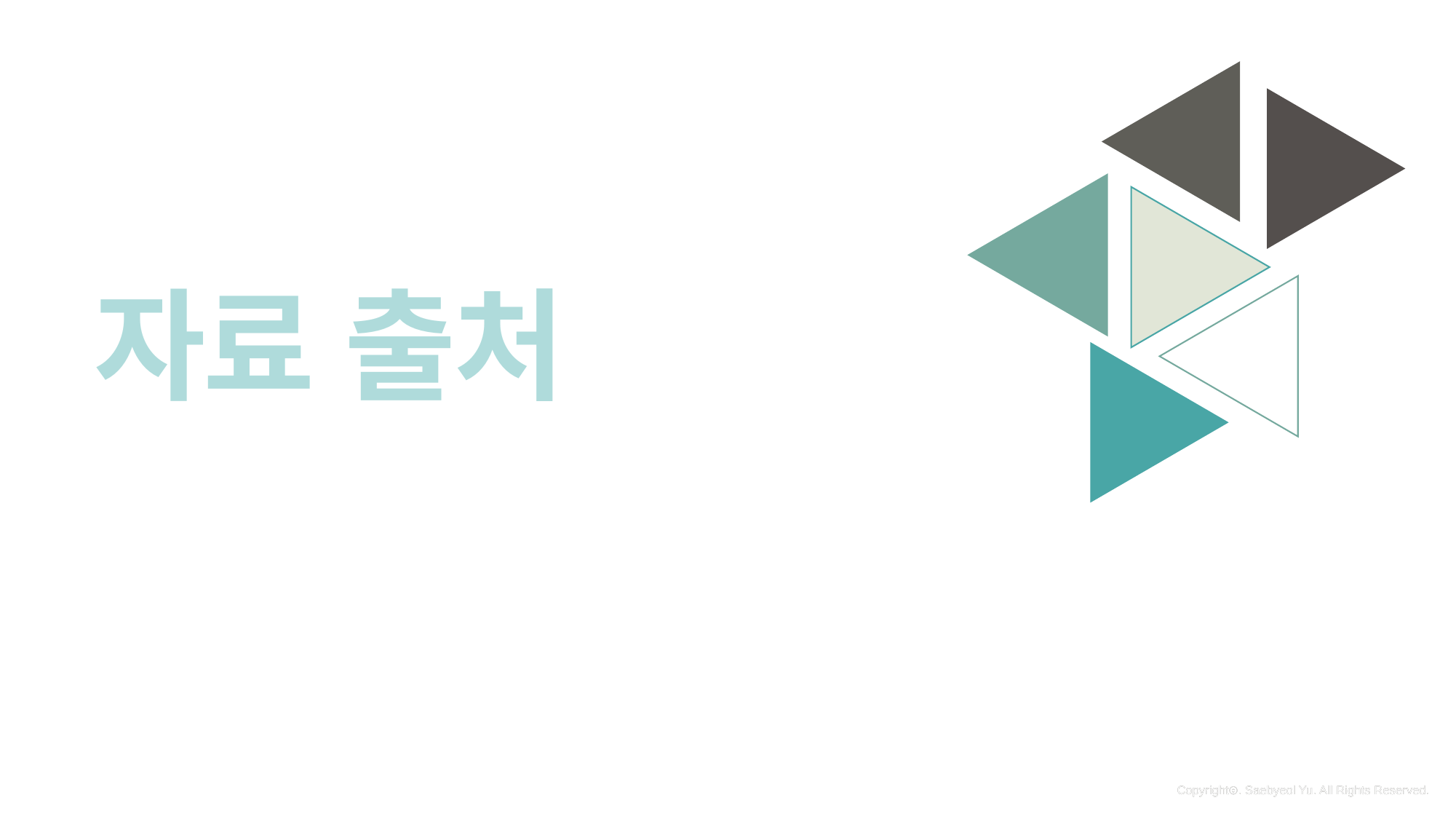

자료 출처
Copyrightⓒ. Saebyeol Yu. All Rights Reserved.